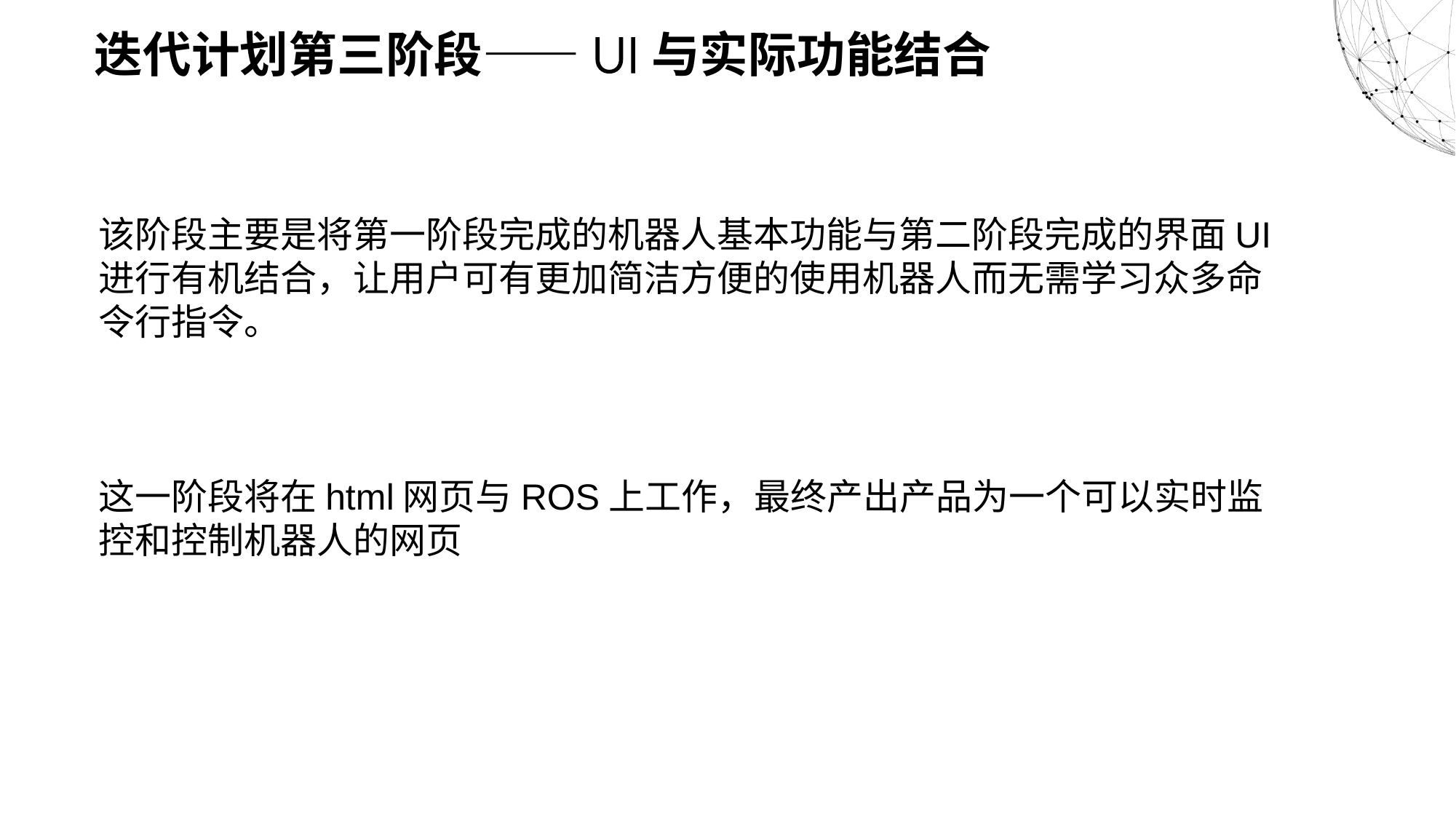

迭代计划第三阶段——UI与实际功能结合
该阶段主要是将第一阶段完成的机器人基本功能与第二阶段完成的界面UI进行有机结合，让用户可有更加简洁方便的使用机器人而无需学习众多命令行指令。

这一阶段将在html网页与ROS上工作，最终产出产品为一个可以实时监控和控制机器人的网页